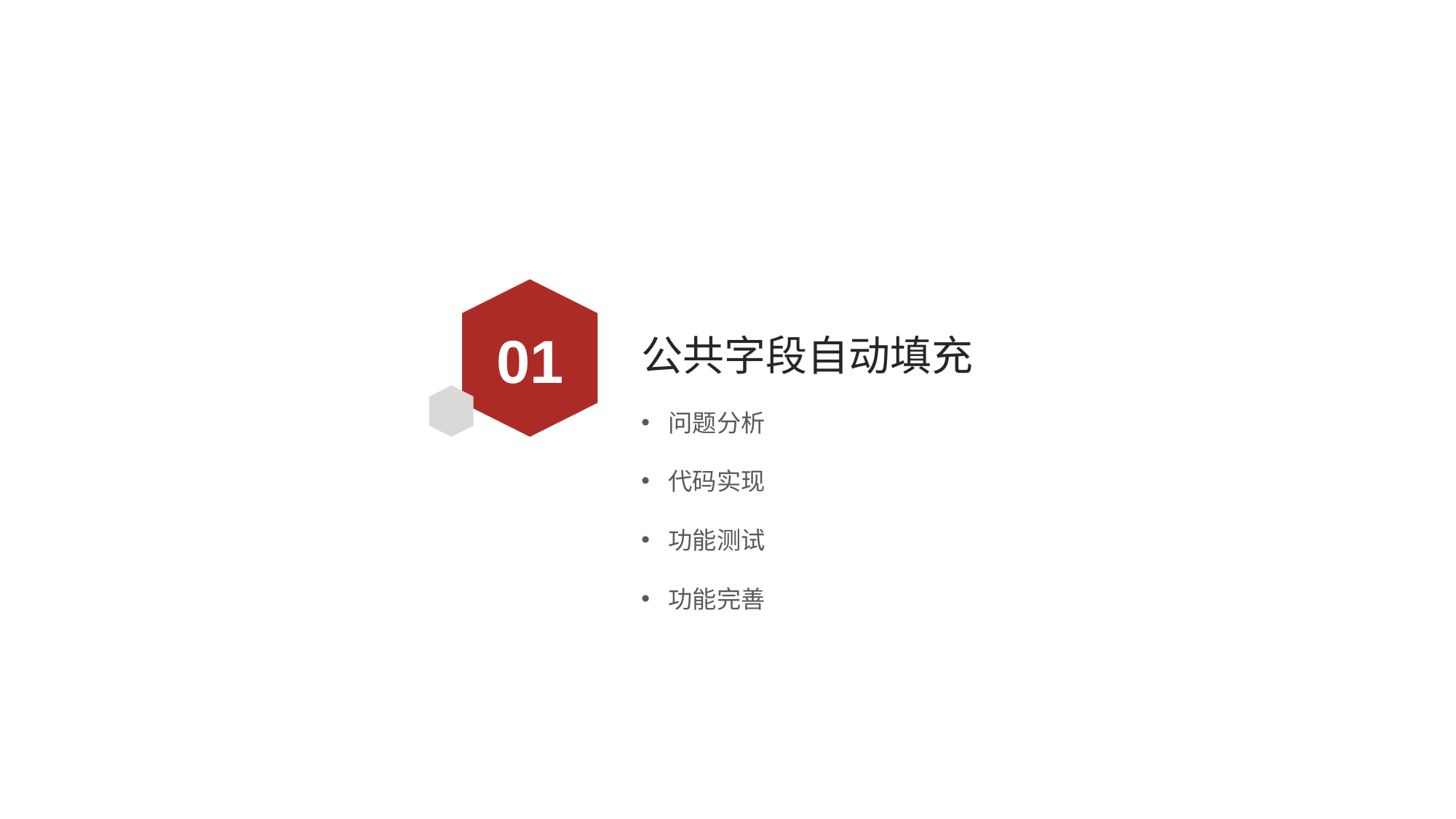

01
# 公共字段自动填充
问题分析
代码实现
功能测试
功能完善